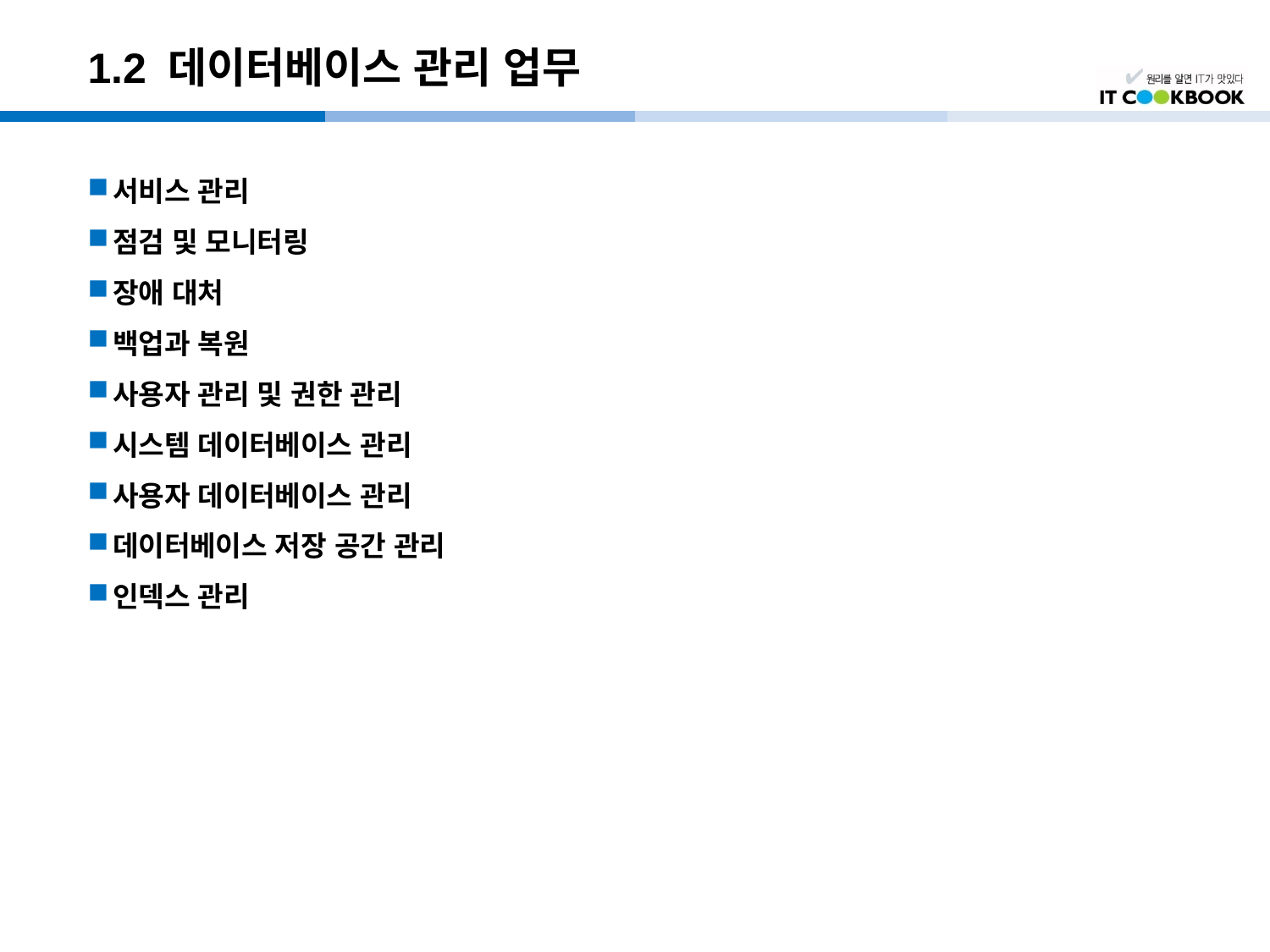

# 1.2 데이터베이스 관리 업무
서비스 관리
점검 및 모니터링
장애 대처
백업과 복원
사용자 관리 및 권한 관리
시스템 데이터베이스 관리
사용자 데이터베이스 관리
데이터베이스 저장 공간 관리
인덱스 관리